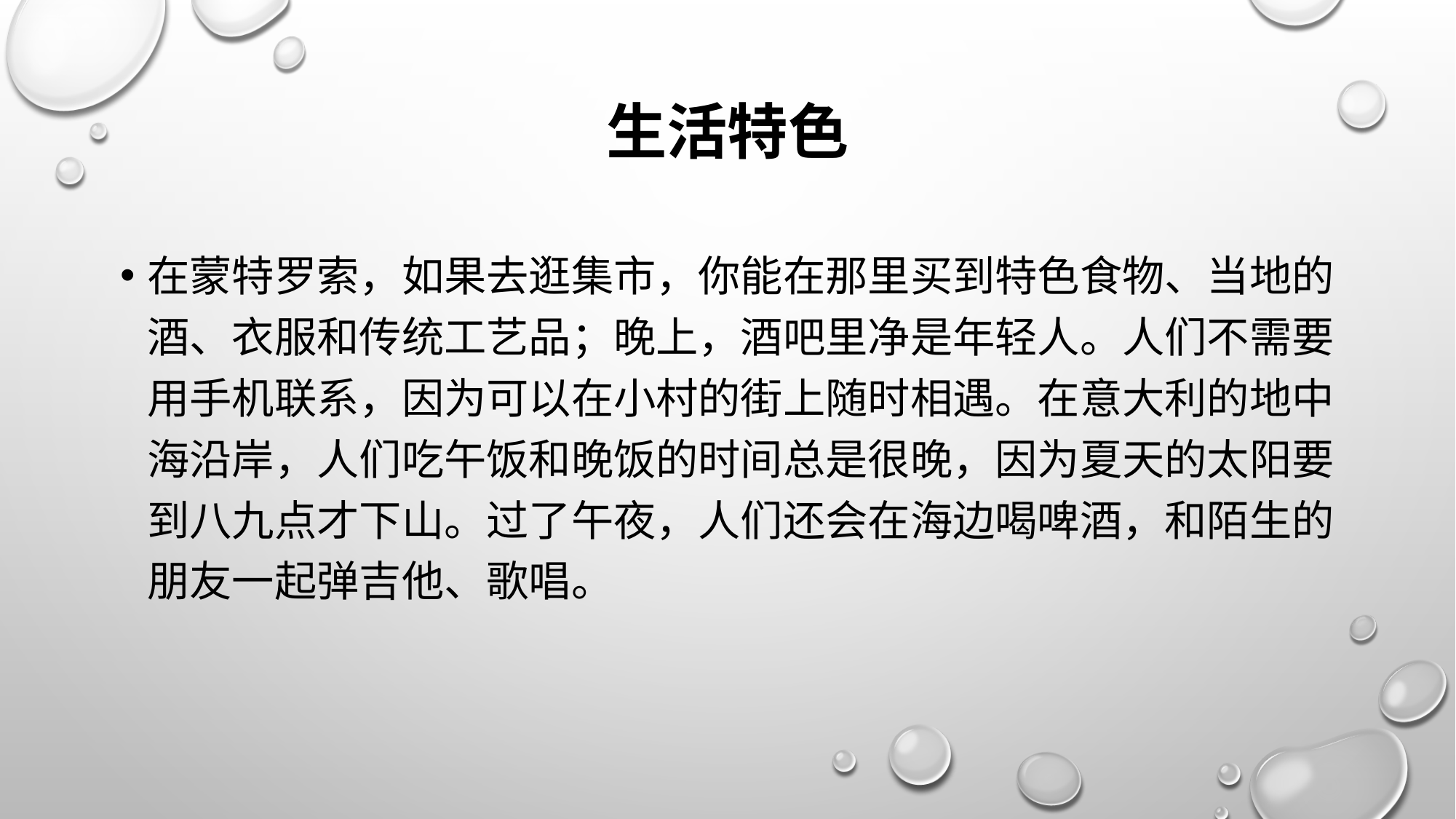

# 生活特色
在蒙特罗索，如果去逛集市，你能在那里买到特色食物、当地的酒、衣服和传统工艺品；晚上，酒吧里净是年轻人。人们不需要用手机联系，因为可以在小村的街上随时相遇。在意大利的地中海沿岸，人们吃午饭和晚饭的时间总是很晚，因为夏天的太阳要到八九点才下山。过了午夜，人们还会在海边喝啤酒，和陌生的朋友一起弹吉他、歌唱。